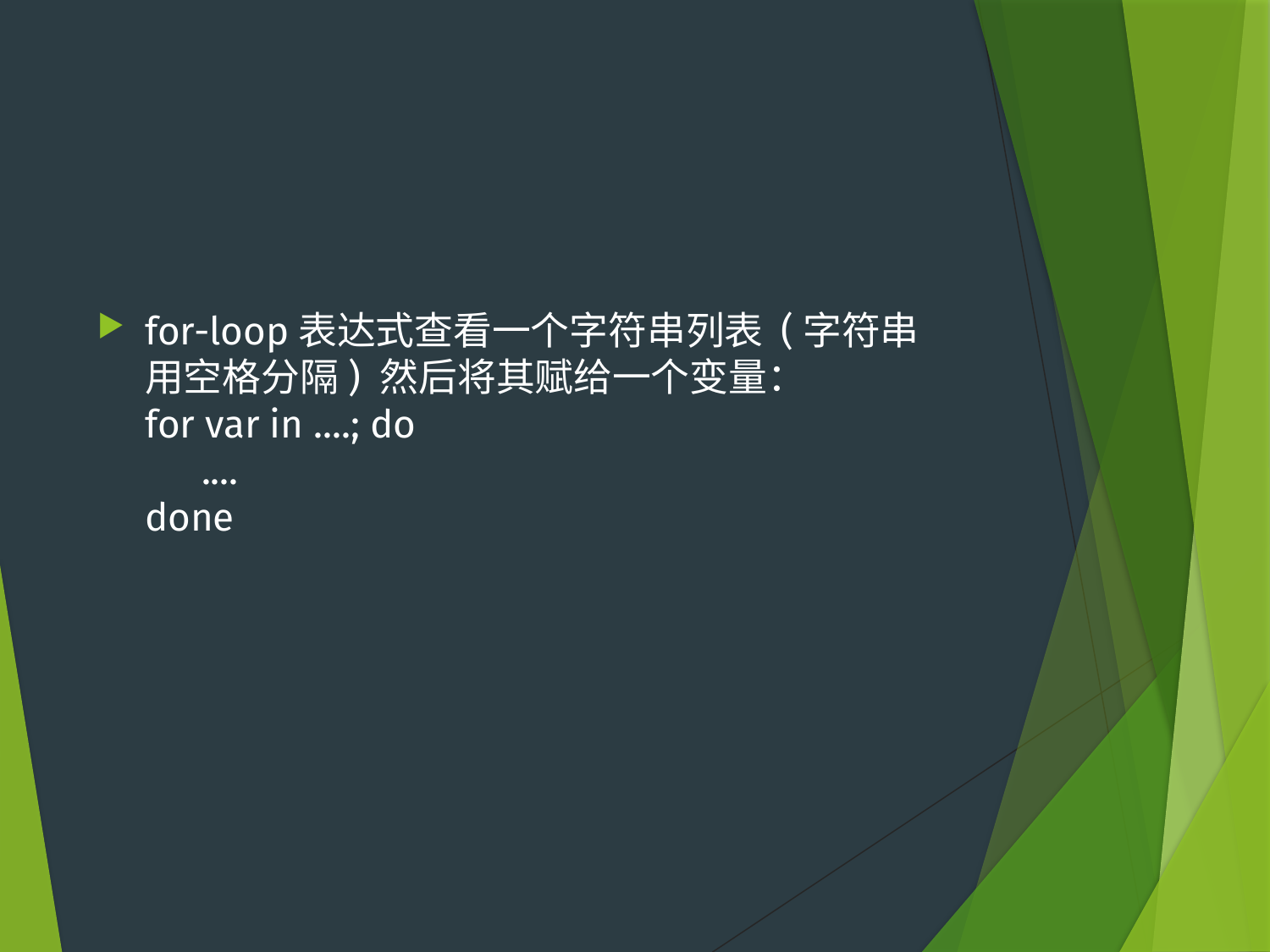

#
for-loop表达式查看一个字符串列表 (字符串用空格分隔) 然后将其赋给一个变量：
for var in ....; do
　 ....
done